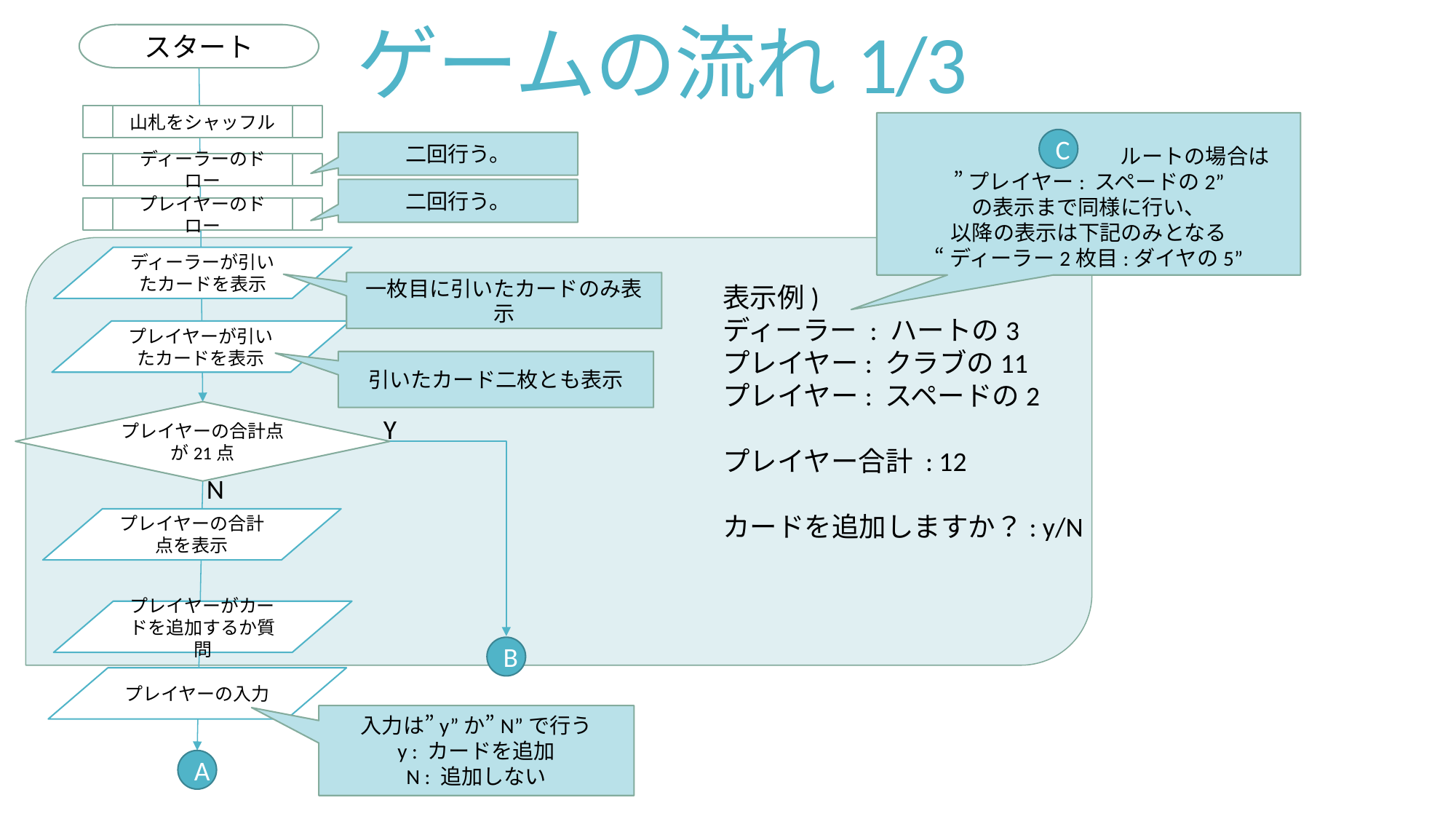

ゲームの流れ1/3
スタート
山札をシャッフル

　　　　　　　　　　ルートの場合は
”プレイヤー: スペードの2”
の表示まで同様に行い、
以降の表示は下記のみとなる
“ディーラー2枚目:ダイヤの5”
C
二回行う。
ディーラーのドロー
二回行う。
プレイヤーのドロー

ディーラーが引いたカードを表示
一枚目に引いたカードのみ表示
表示例)
ディーラー : ハートの3
プレイヤー: クラブの11
プレイヤー: スペードの2

プレイヤー合計 : 12

カードを追加しますか？: y/N
プレイヤーが引いたカードを表示
引いたカード二枚とも表示
プレイヤーの合計点が21点
Y
N
プレイヤーの合計点を表示
プレイヤーがカードを追加するか質問
B
プレイヤーの入力
入力は”y”か”N”で行う
y : カードを追加
N : 追加しない
A